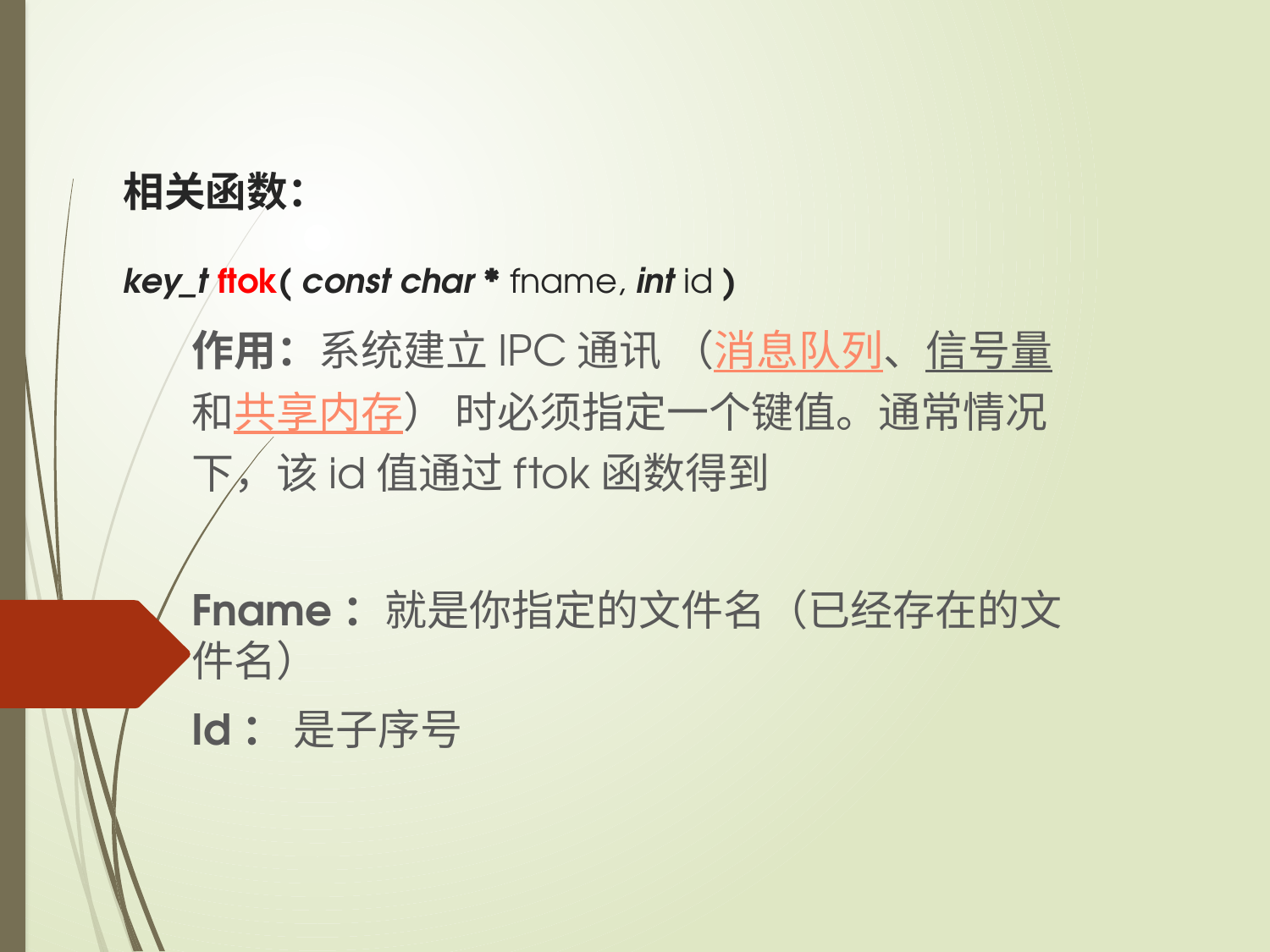

# 相关函数： key_t ftok( const char * fname, int id )
作用：系统建立IPC通讯 （消息队列、信号量和共享内存） 时必须指定一个键值。通常情况下，该id值通过ftok函数得到

Fname：就是你指定的文件名（已经存在的文件名）
Id： 是子序号